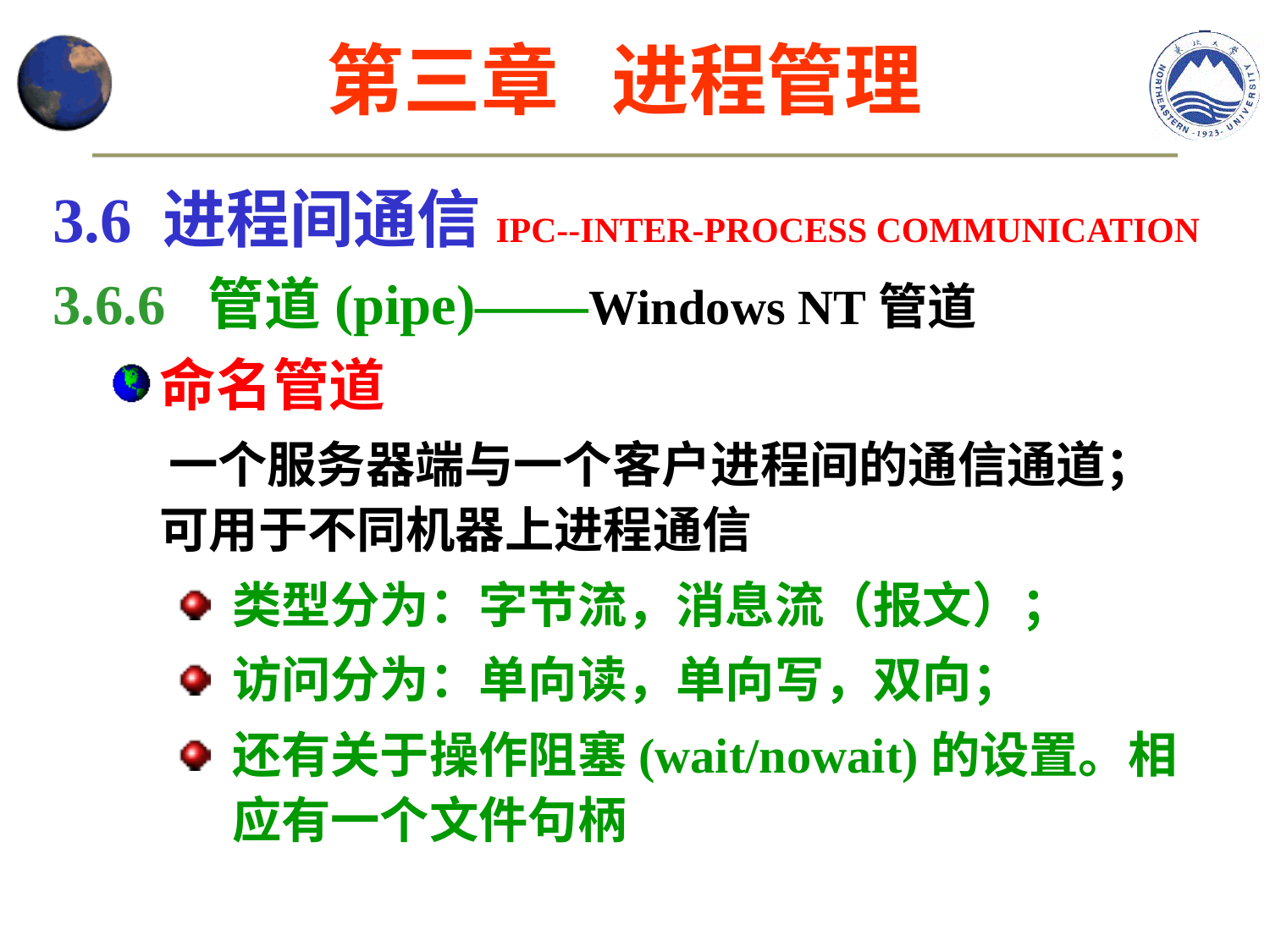

第三章   进程管理
3.6 进程间通信IPC--INTER-PROCESS COMMUNICATION
3.6.6  管道(pipe)——Windows NT管道
命名管道
    一个服务器端与一个客户进程间的通信通道；可用于不同机器上进程通信
类型分为：字节流，消息流（报文）；
访问分为：单向读，单向写，双向；
还有关于操作阻塞(wait/nowait)的设置。相应有一个文件句柄